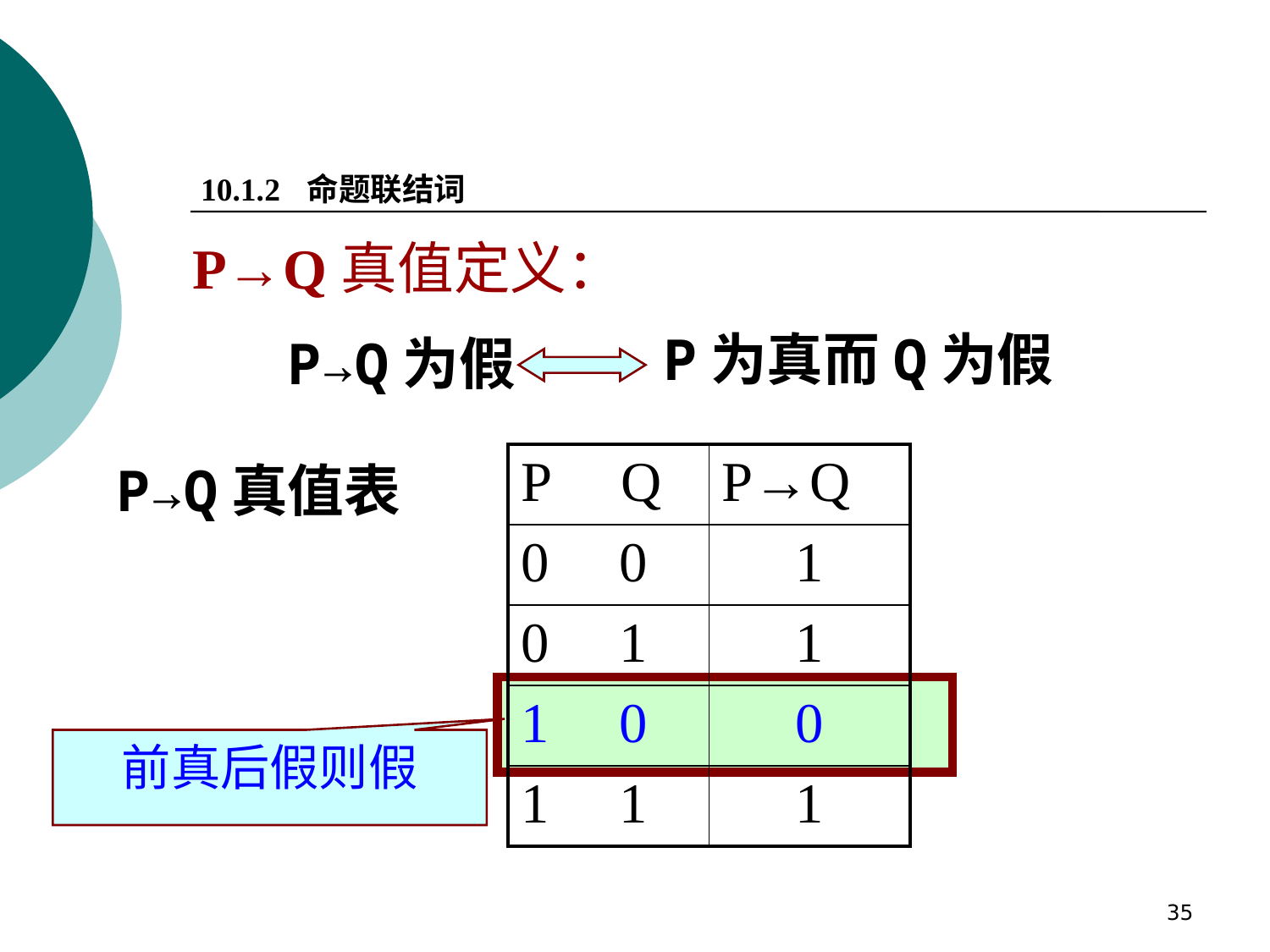

10.1.2 命题联结词
P→Q真值定义：
P为真而Q为假
P→Q为假

| P Q | P→Q |
| --- | --- |
| 0 0 | 1 |
| 0 1 | 1 |
| 1 0 | 0 |
| 1 1 | 1 |
P→Q真值表

前真后假则假
35